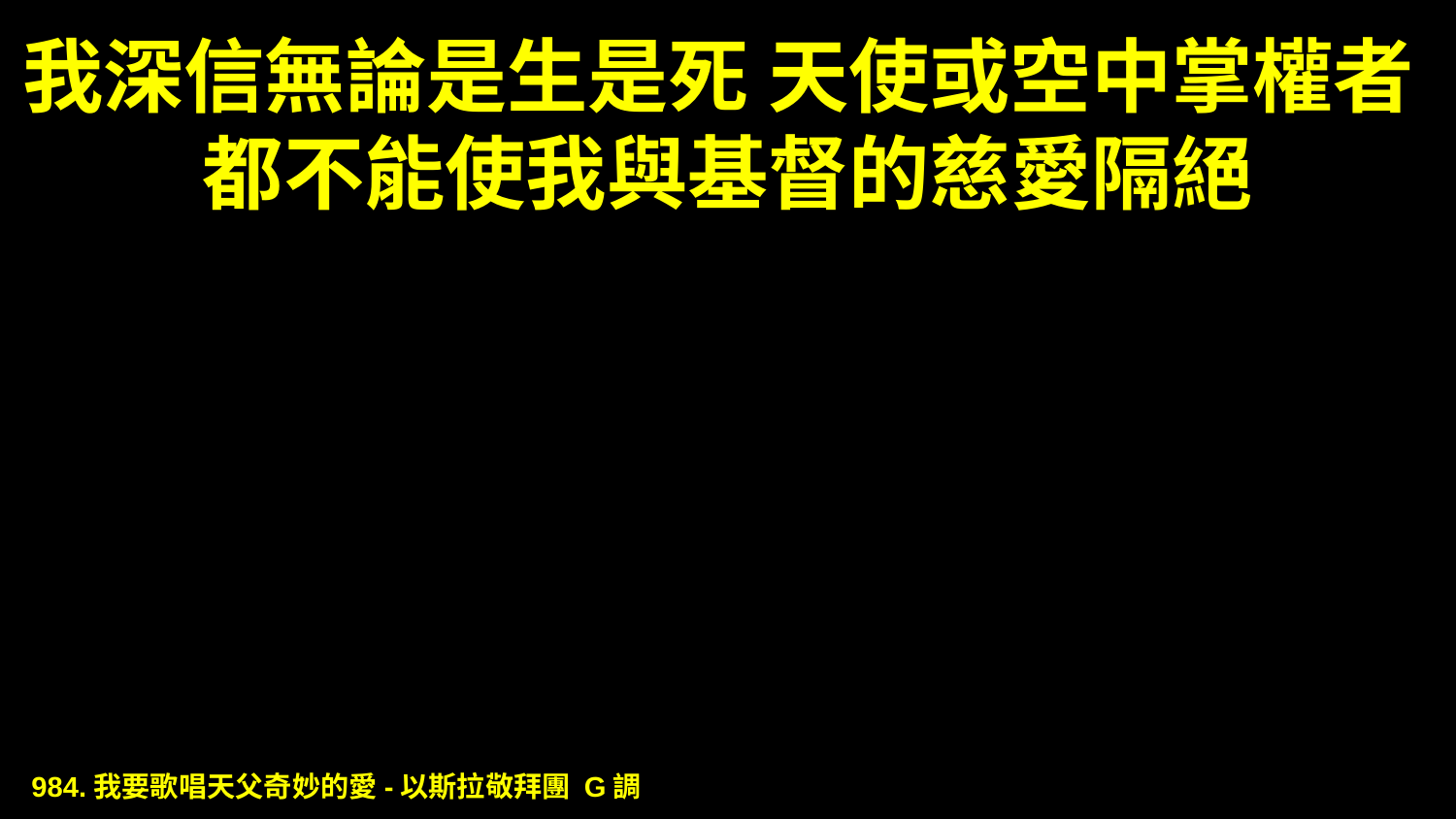

# 我深信無論是生是死 天使或空中掌權者 都不能使我與基督的慈愛隔絕
984.我要歌唱天父奇妙的愛-以斯拉敬拜團 G調